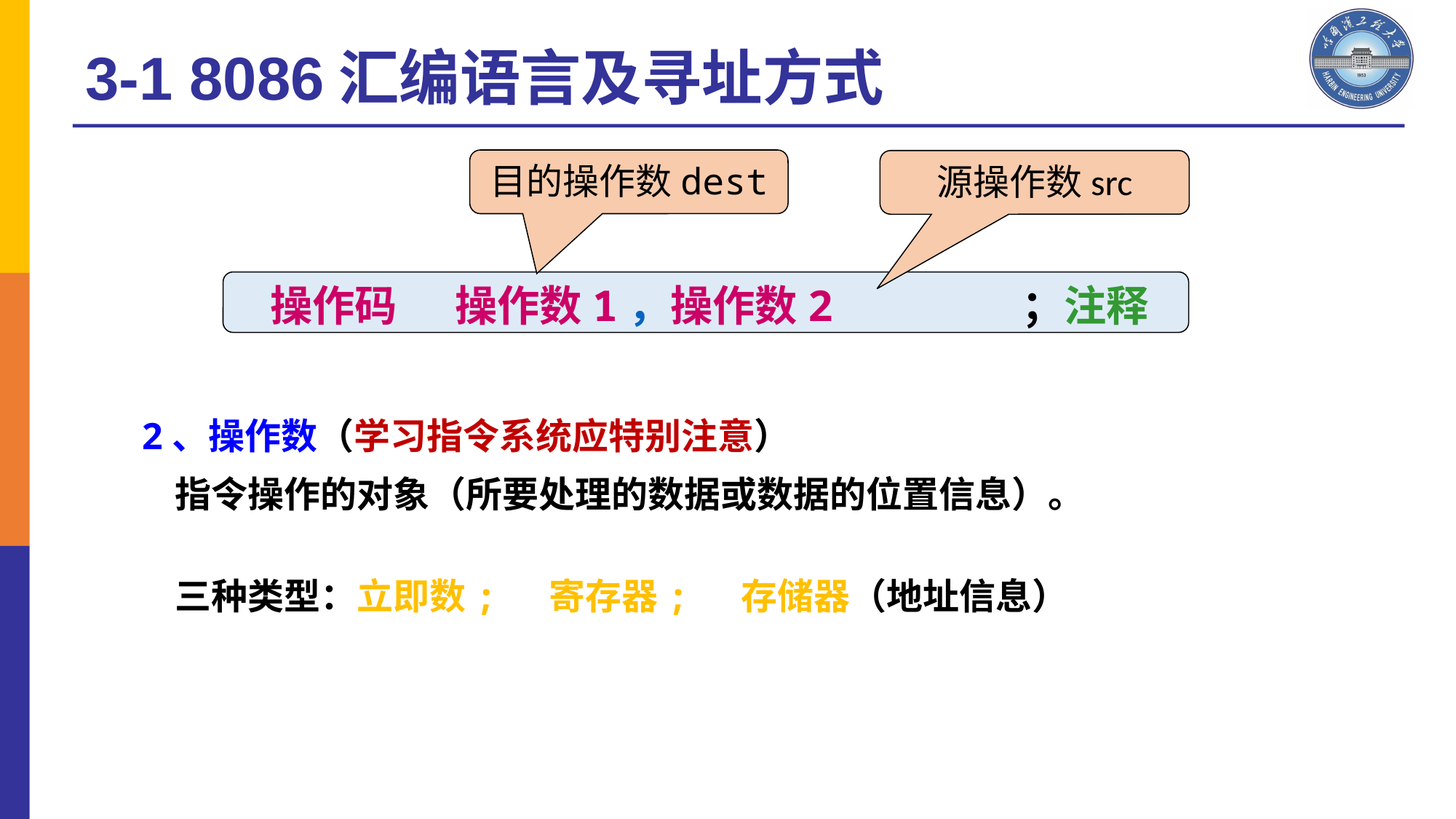

3-1 8086汇编语言及寻址方式
目的操作数dest
源操作数src
  操作码      操作数1，操作数2       ；注释
2、操作数（学习指令系统应特别注意）
   指令操作的对象（所要处理的数据或数据的位置信息）。
   三种类型：立即数;  寄存器;  存储器（地址信息）